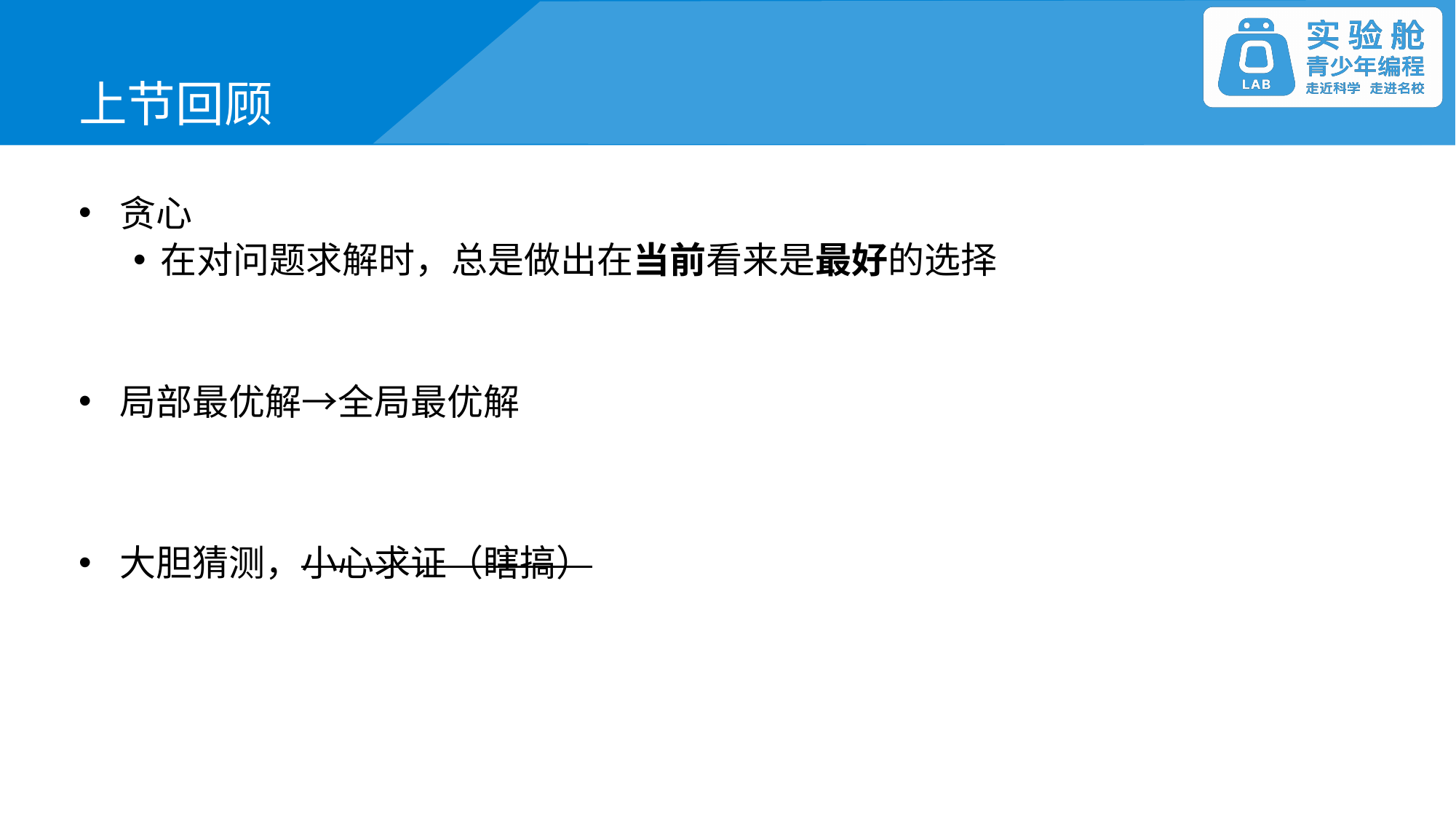

贪心
在对问题求解时，总是做出在当前看来是最好的选择

局部最优解→全局最优解

大胆猜测，小心求证（瞎搞）